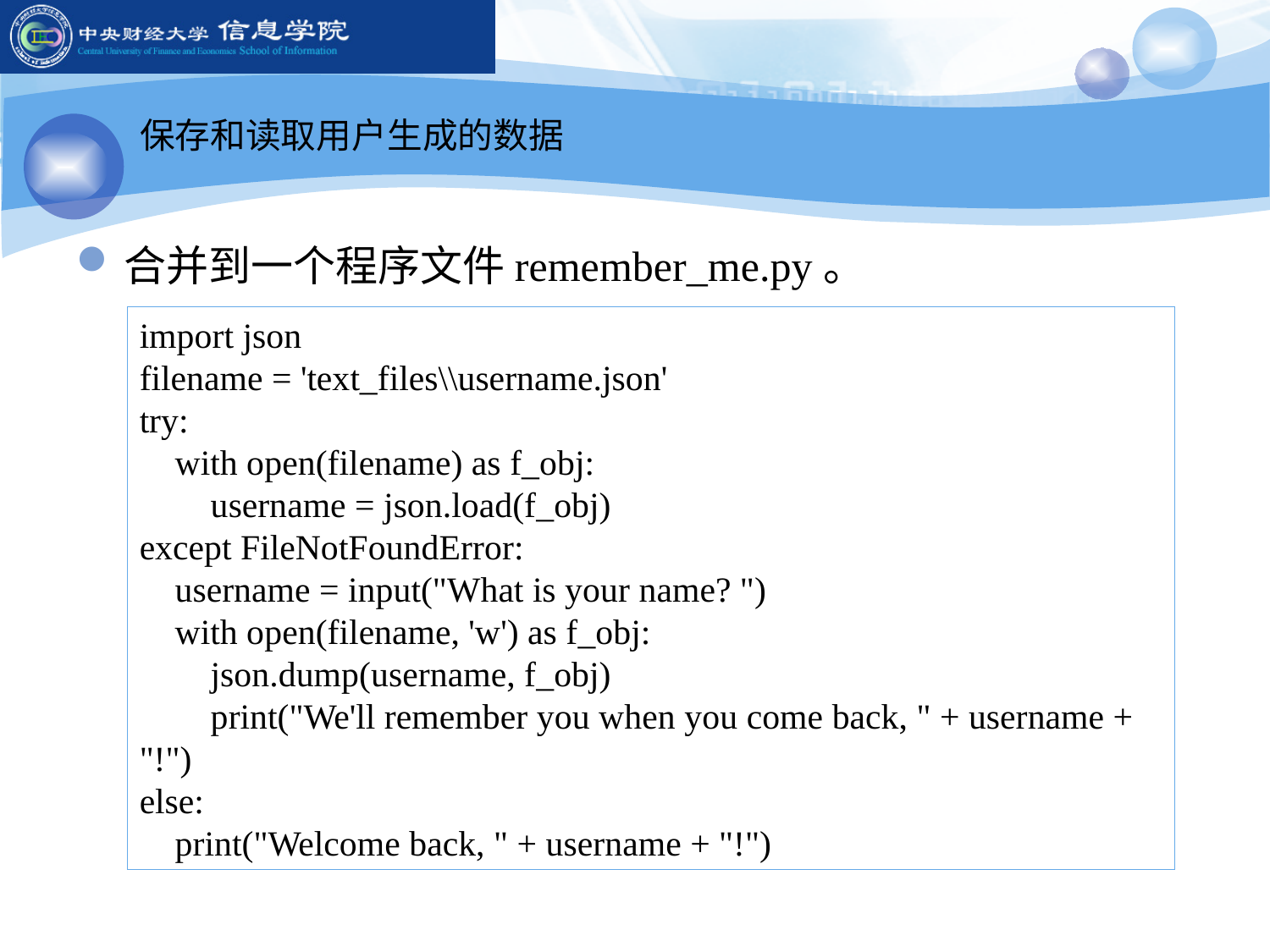

保存和读取用户生成的数据
合并到一个程序文件remember_me.py。
import json
filename = 'text_files\\username.json'
try:
    with open(filename) as f_obj:
        username = json.load(f_obj)
except FileNotFoundError:
    username = input("What is your name? ")
    with open(filename, 'w') as f_obj:
        json.dump(username, f_obj)
        print("We'll remember you when you come back, " + username + "!")
else:
    print("Welcome back, " + username + "!")